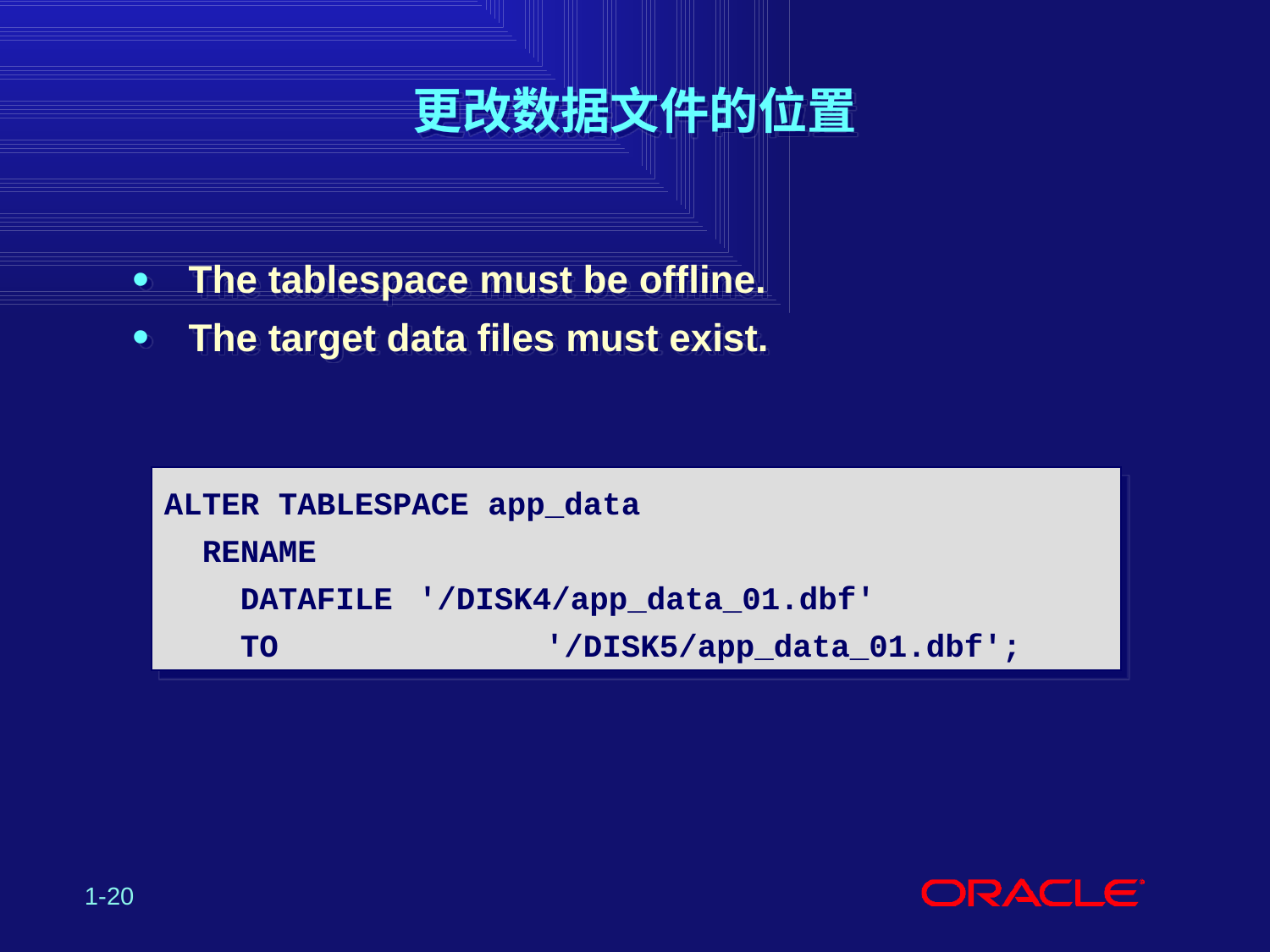

# 更改数据文件的位置
The tablespace must be offline.
The target data files must exist.
ALTER TABLESPACE app_data
  RENAME
    DATAFILE	'/DISK4/app_data_01.dbf'
    TO			'/DISK5/app_data_01.dbf';